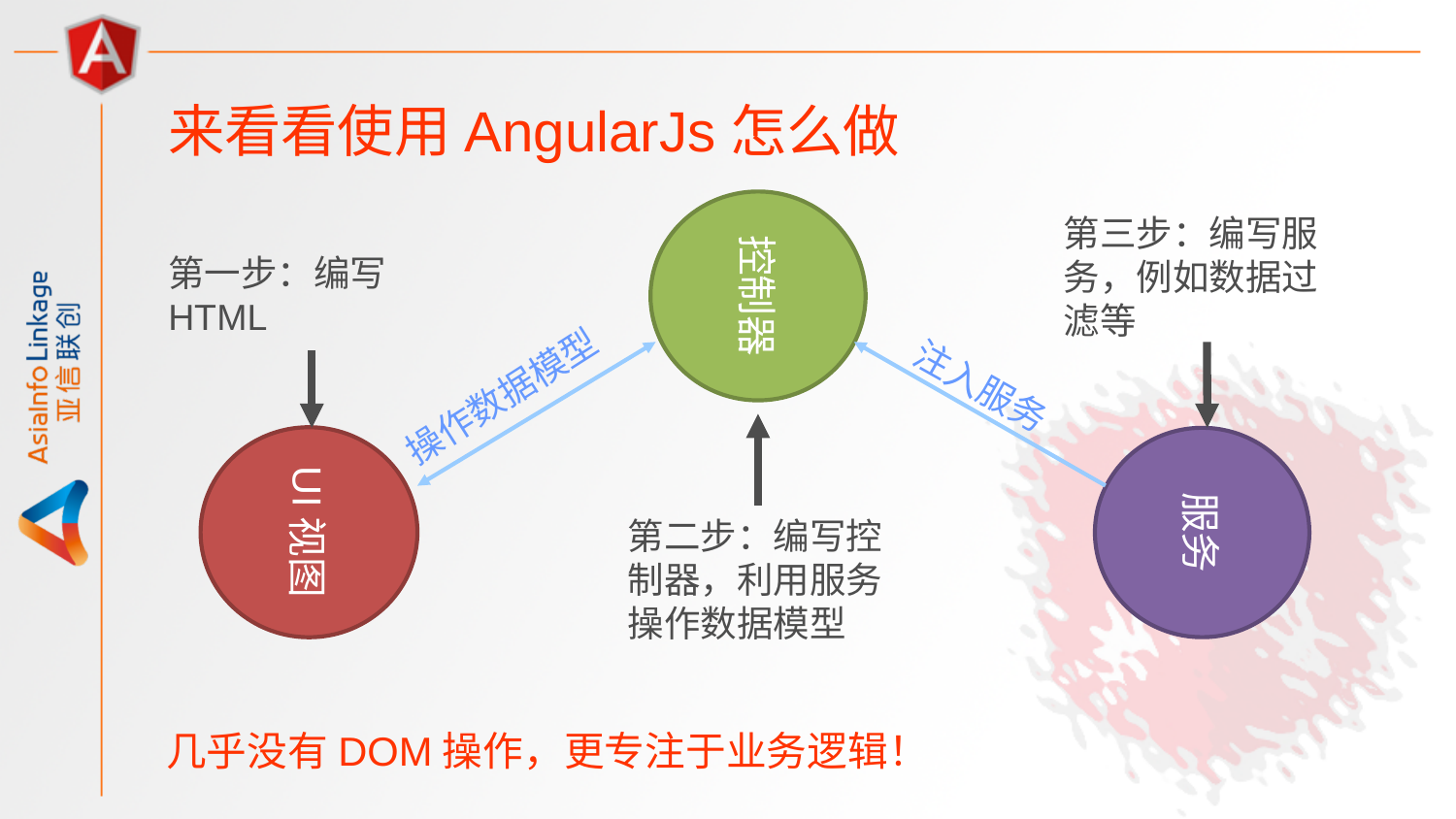

来看看使用AngularJs怎么做
控制器
第三步：编写服务，例如数据过滤等
第一步：编写HTML
注入服务

操作数据模型

UI视图
服务
第二步：编写控制器，利用服务操作数据模型
几乎没有DOM操作，更专注于业务逻辑！